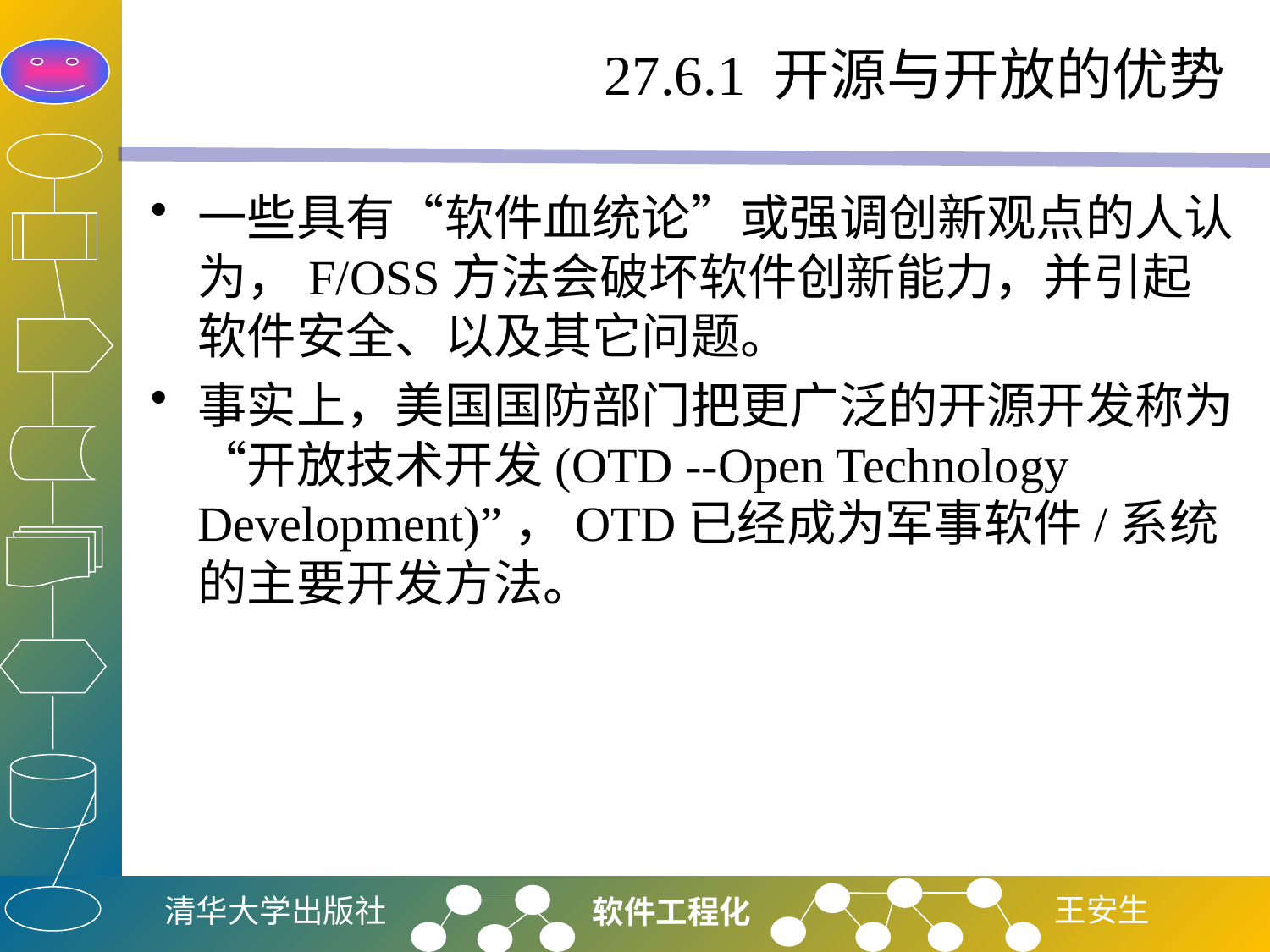

# 27.6.1 开源与开放的优势
一些具有“软件血统论”或强调创新观点的人认为，F/OSS方法会破坏软件创新能力，并引起软件安全、以及其它问题。
事实上，美国国防部门把更广泛的开源开发称为“开放技术开发(OTD --Open Technology Development)”，OTD已经成为军事软件/系统的主要开发方法。